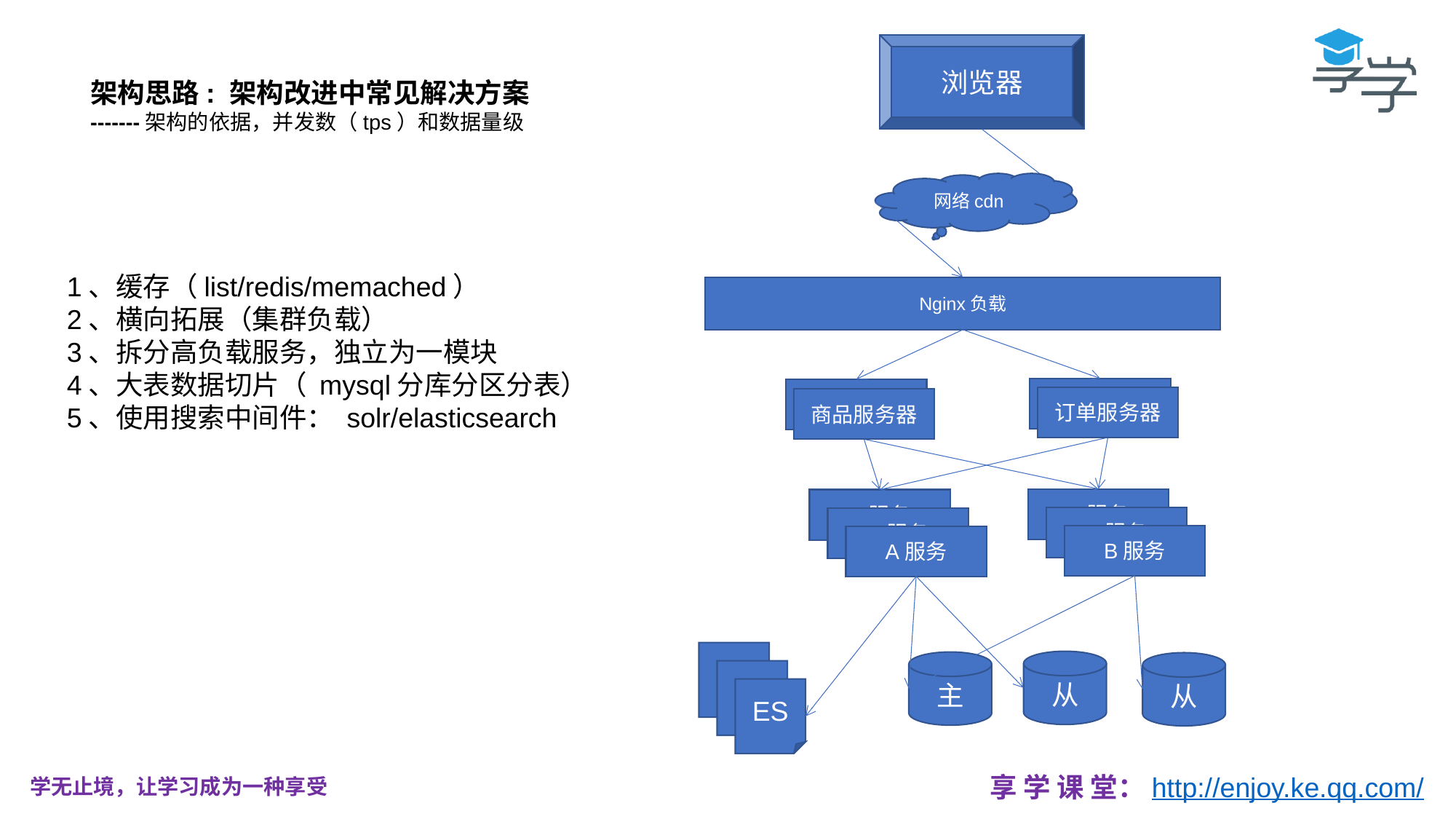

浏览器
架构思路: 架构改进中常见解决方案
-------架构的依据，并发数（tps）和数据量级
网络cdn

1、缓存（list/redis/memached）
2、横向拓展（集群负载）
3、拆分高负载服务，独立为一模块
4、大表数据切片（ mysql分库分区分表）
5、使用搜索中间件： solr/elasticsearch
Nginx负载
订单服务器
商品服务器
订单服务器
商品服务器
B服务
A服务
B服务
A服务
B服务
A服务

从
主
从

ES